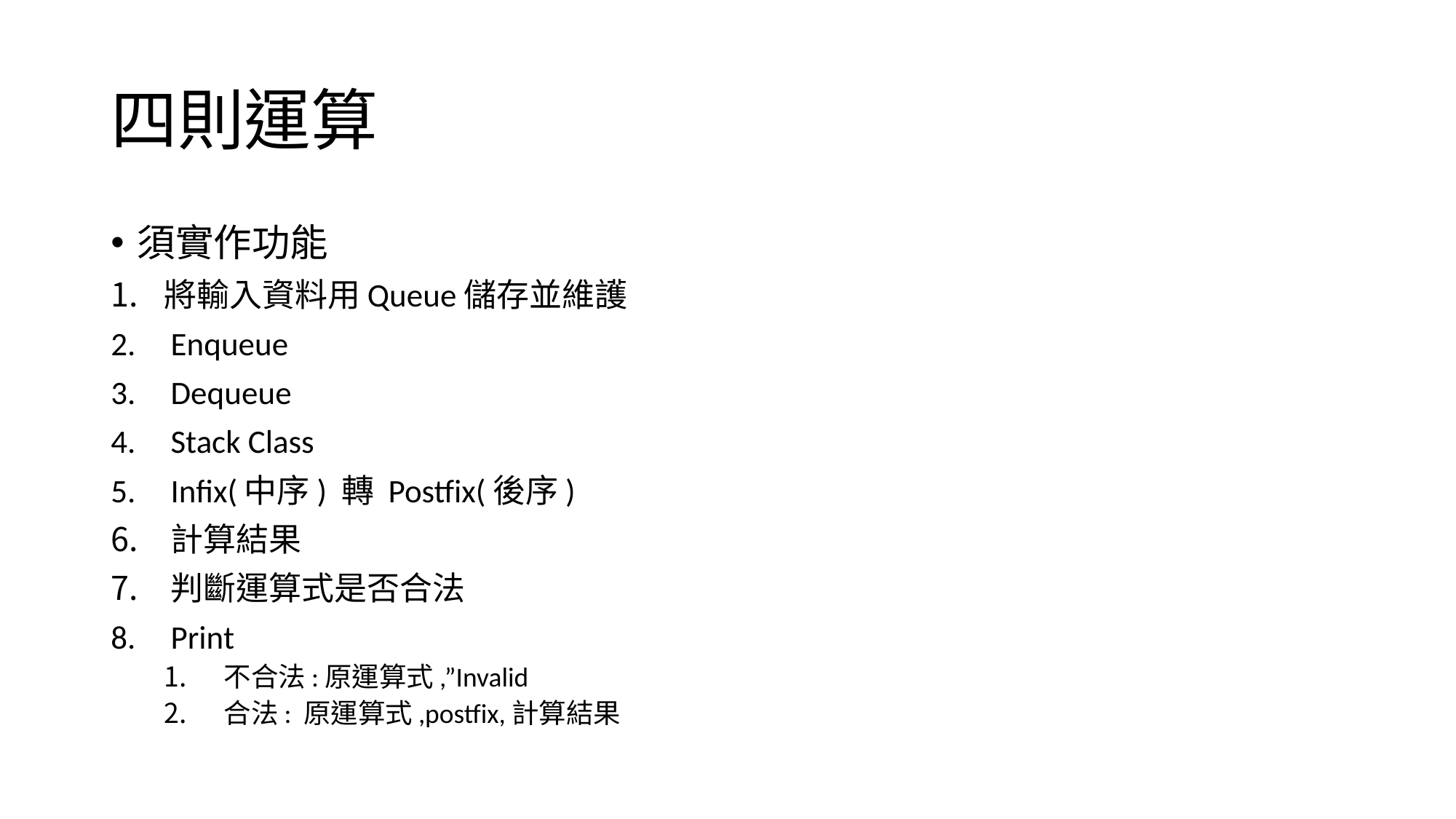

# 四則運算
須實作功能
將輸入資料用Queue儲存並維護
Enqueue
Dequeue
Stack Class
Infix(中序) 轉 Postfix(後序)
計算結果
判斷運算式是否合法
Print
不合法:原運算式,”Invalid
合法: 原運算式,postfix,計算結果